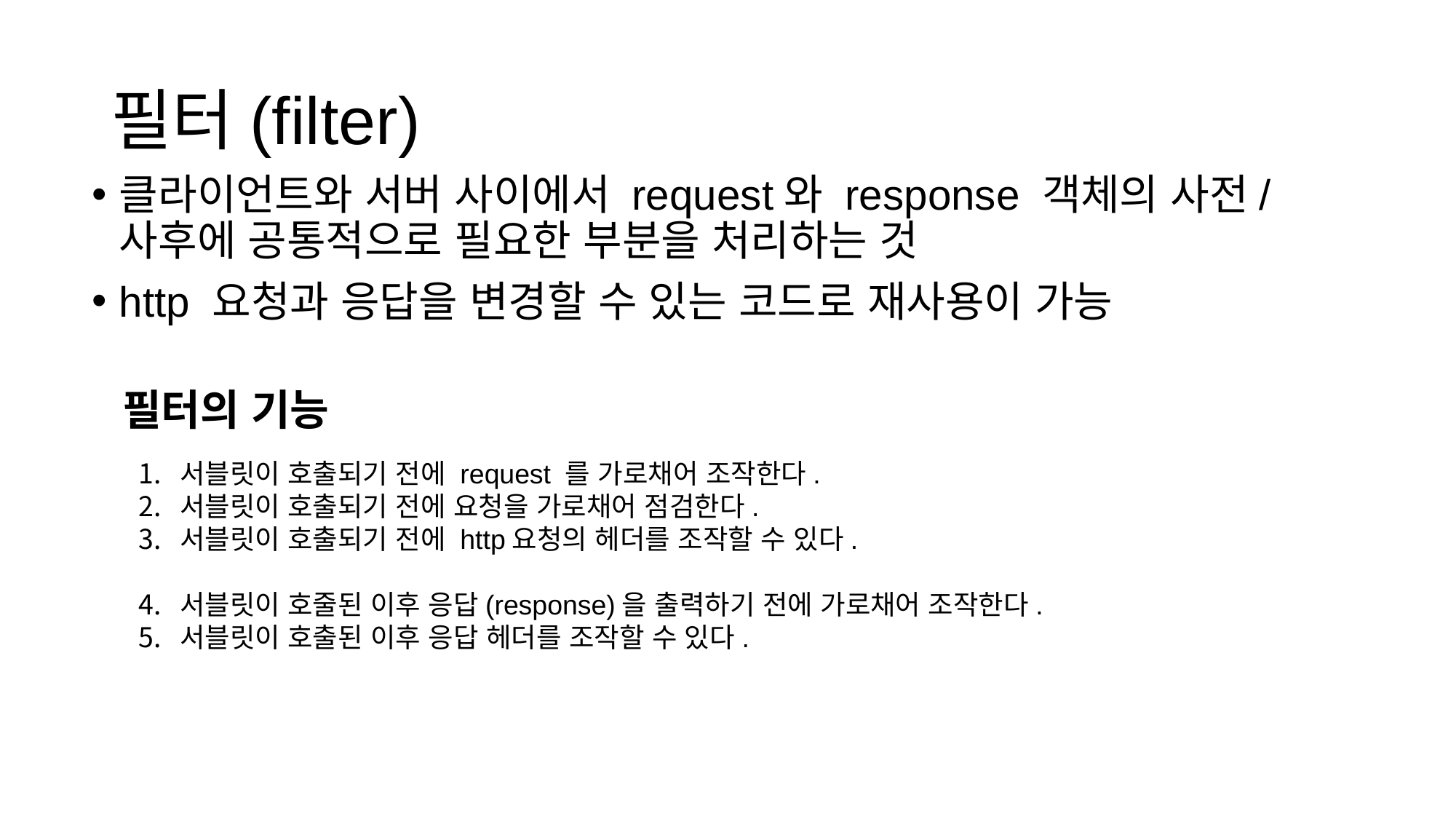

# 필터(filter)
클라이언트와 서버 사이에서 request와 response 객체의 사전/사후에 공통적으로 필요한 부분을 처리하는 것
http 요청과 응답을 변경할 수 있는 코드로 재사용이 가능
필터의 기능
서블릿이 호출되기 전에 request 를 가로채어 조작한다.
서블릿이 호출되기 전에 요청을 가로채어 점검한다.
서블릿이 호출되기 전에 http요청의 헤더를 조작할 수 있다.

서블릿이 호줄된 이후 응답(response)을 출력하기 전에 가로채어 조작한다.
서블릿이 호출된 이후 응답 헤더를 조작할 수 있다.